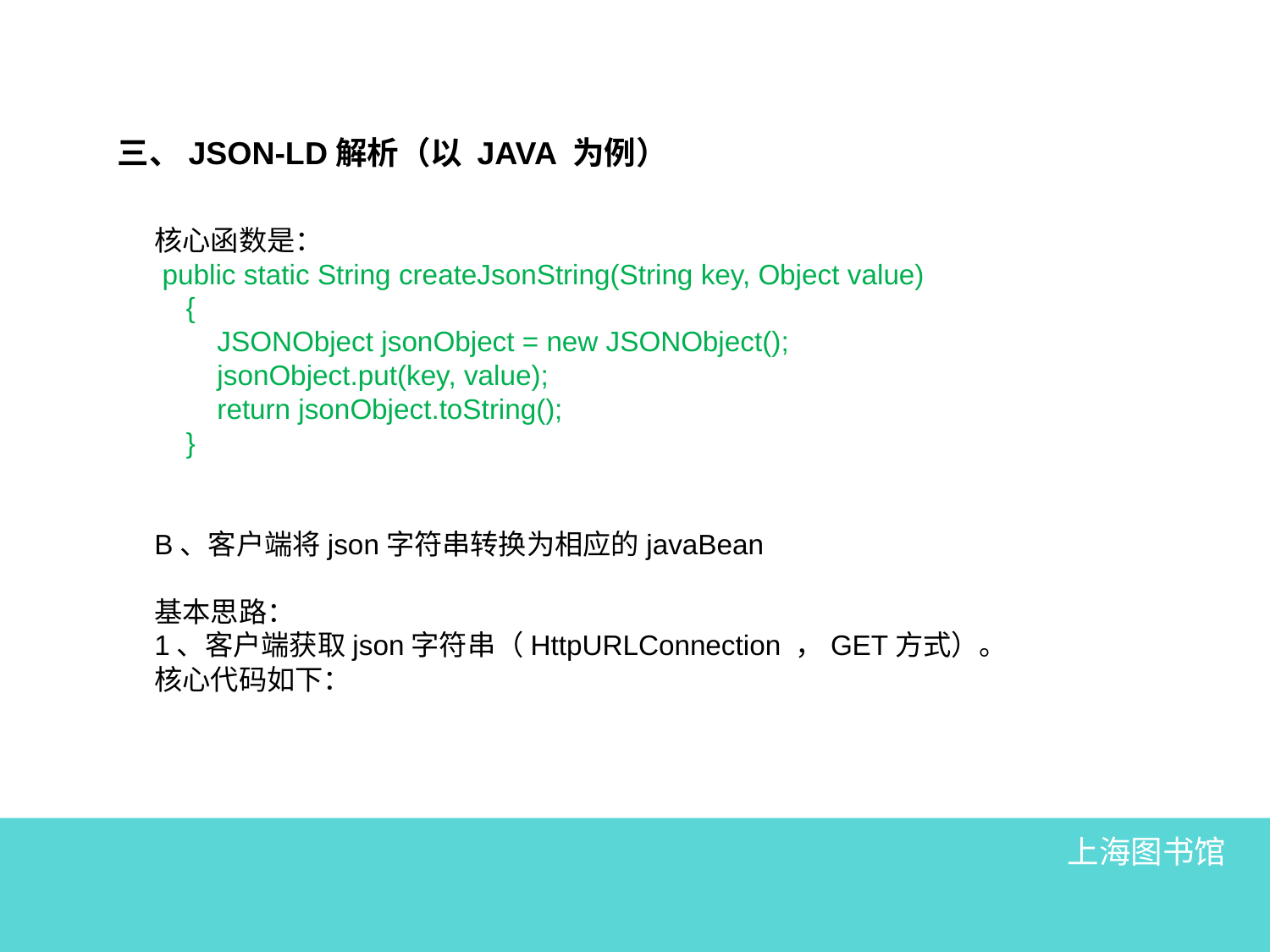

三、JSON-LD解析（以 JAVA 为例）
核心函数是：
 public static String createJsonString(String key, Object value)
    {
        JSONObject jsonObject = new JSONObject();
        jsonObject.put(key, value);
        return jsonObject.toString();
    }

B、客户端将json字符串转换为相应的javaBean

基本思路：
1、客户端获取json字符串（HttpURLConnection ，GET方式）。
核心代码如下：
上海图书馆